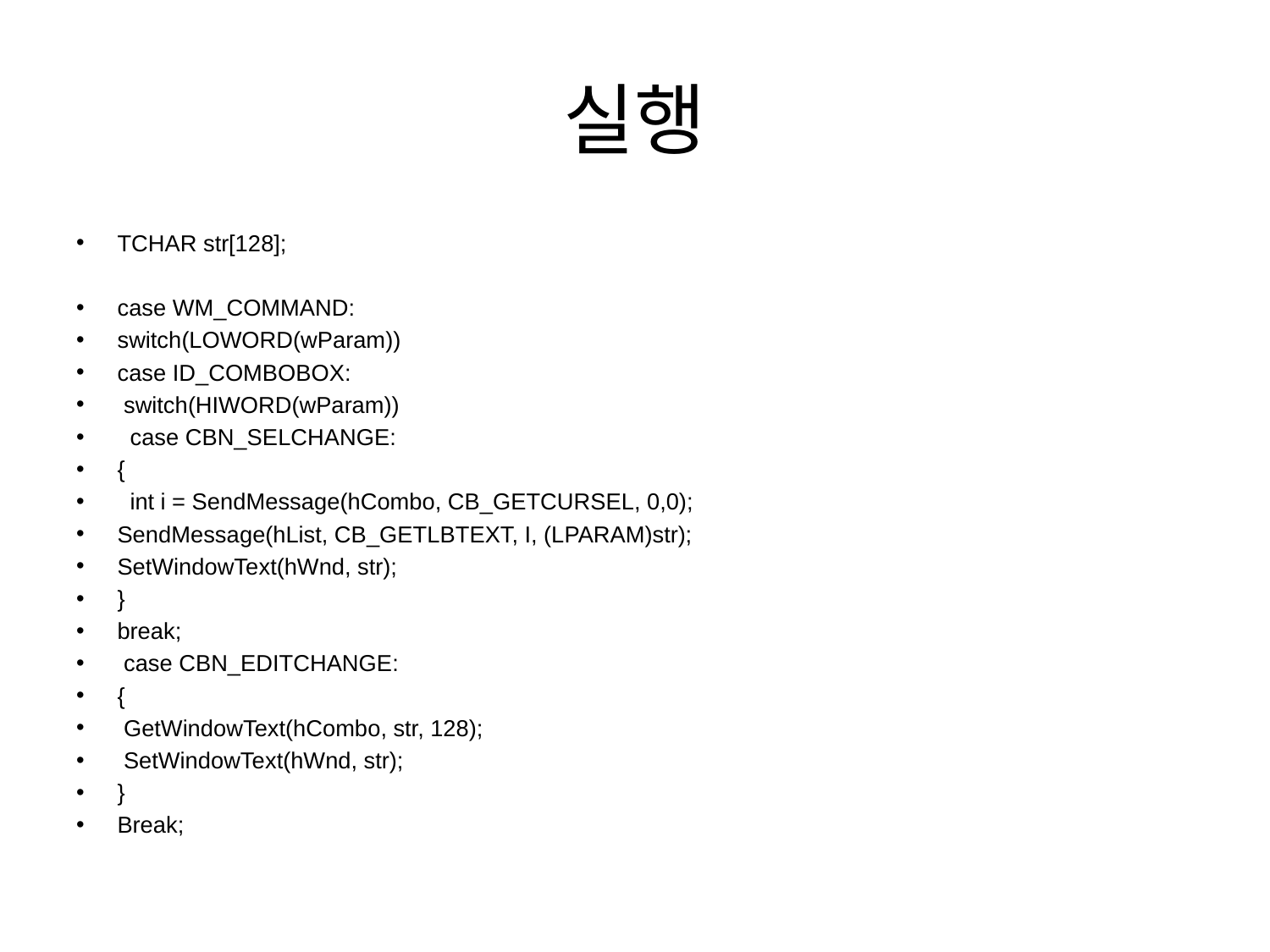

# 실행
TCHAR str[128];

case WM_COMMAND:
switch(LOWORD(wParam))
case ID_COMBOBOX:
 switch(HIWORD(wParam))
  case CBN_SELCHANGE:
{
  int i = SendMessage(hCombo, CB_GETCURSEL, 0,0);
SendMessage(hList, CB_GETLBTEXT, I, (LPARAM)str);
SetWindowText(hWnd, str);
}
break;
 case CBN_EDITCHANGE:
{
 GetWindowText(hCombo, str, 128);
 SetWindowText(hWnd, str);
}
Break;